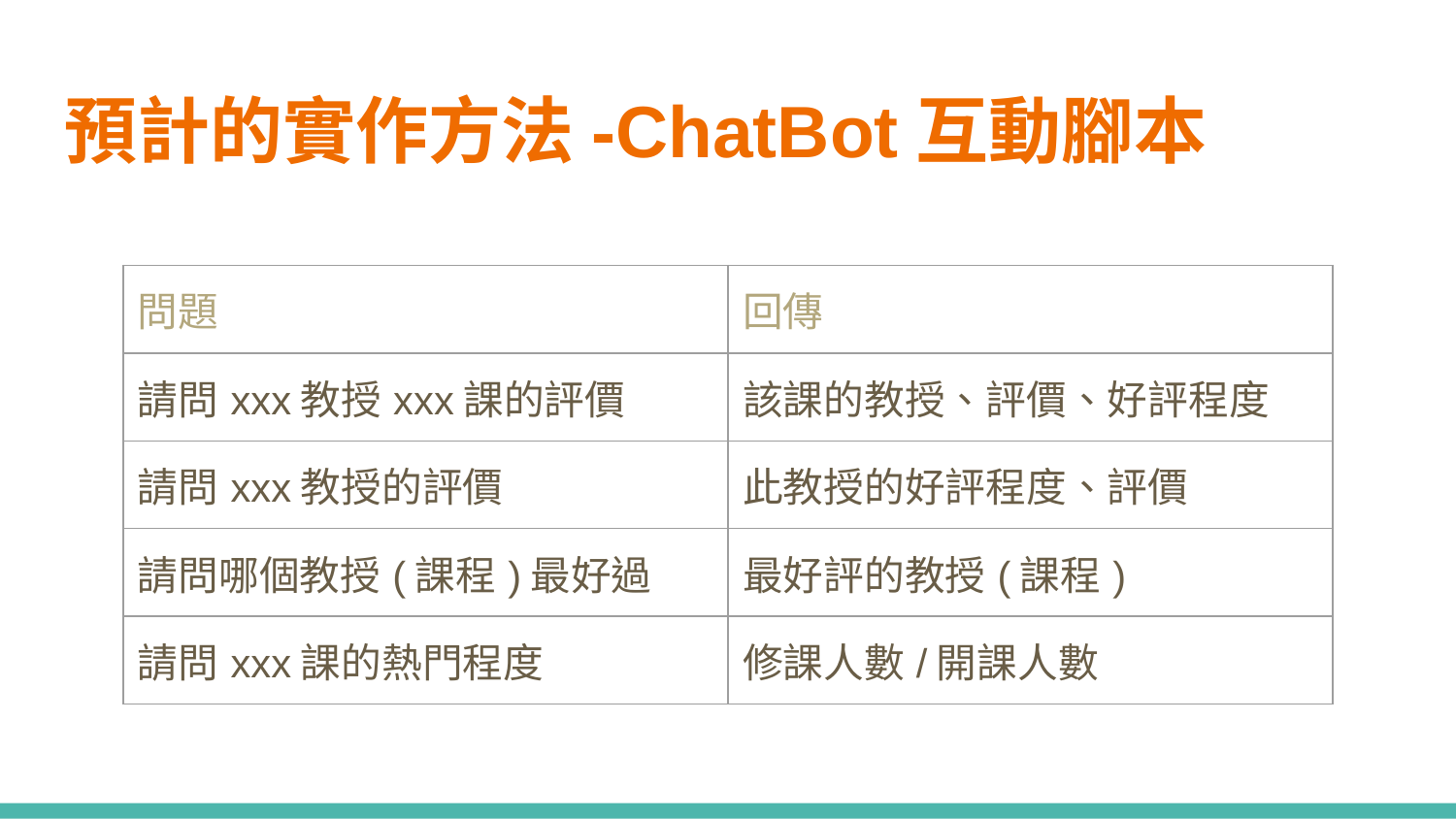

# 預計的實作方法-ChatBot互動腳本
| 問題 | 回傳 |
| --- | --- |
| 請問xxx教授xxx課的評價 | 該課的教授、評價、好評程度 |
| 請問xxx教授的評價 | 此教授的好評程度、評價 |
| 請問哪個教授(課程)最好過 | 最好評的教授(課程) |
| 請問xxx課的熱門程度 | 修課人數/開課人數 |